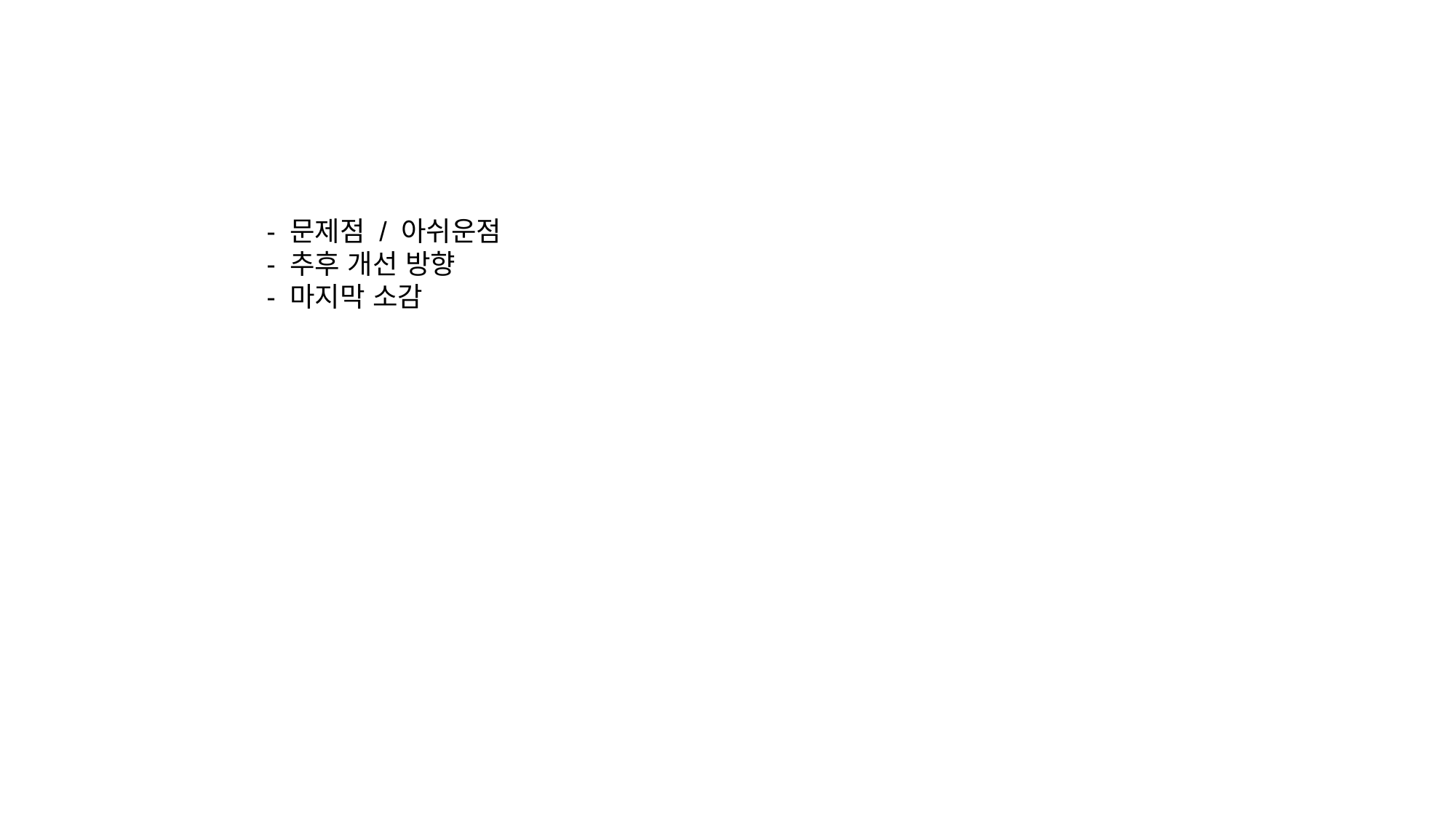

- 문제점 / 아쉬운점
- 추후 개선 방향
- 마지막 소감